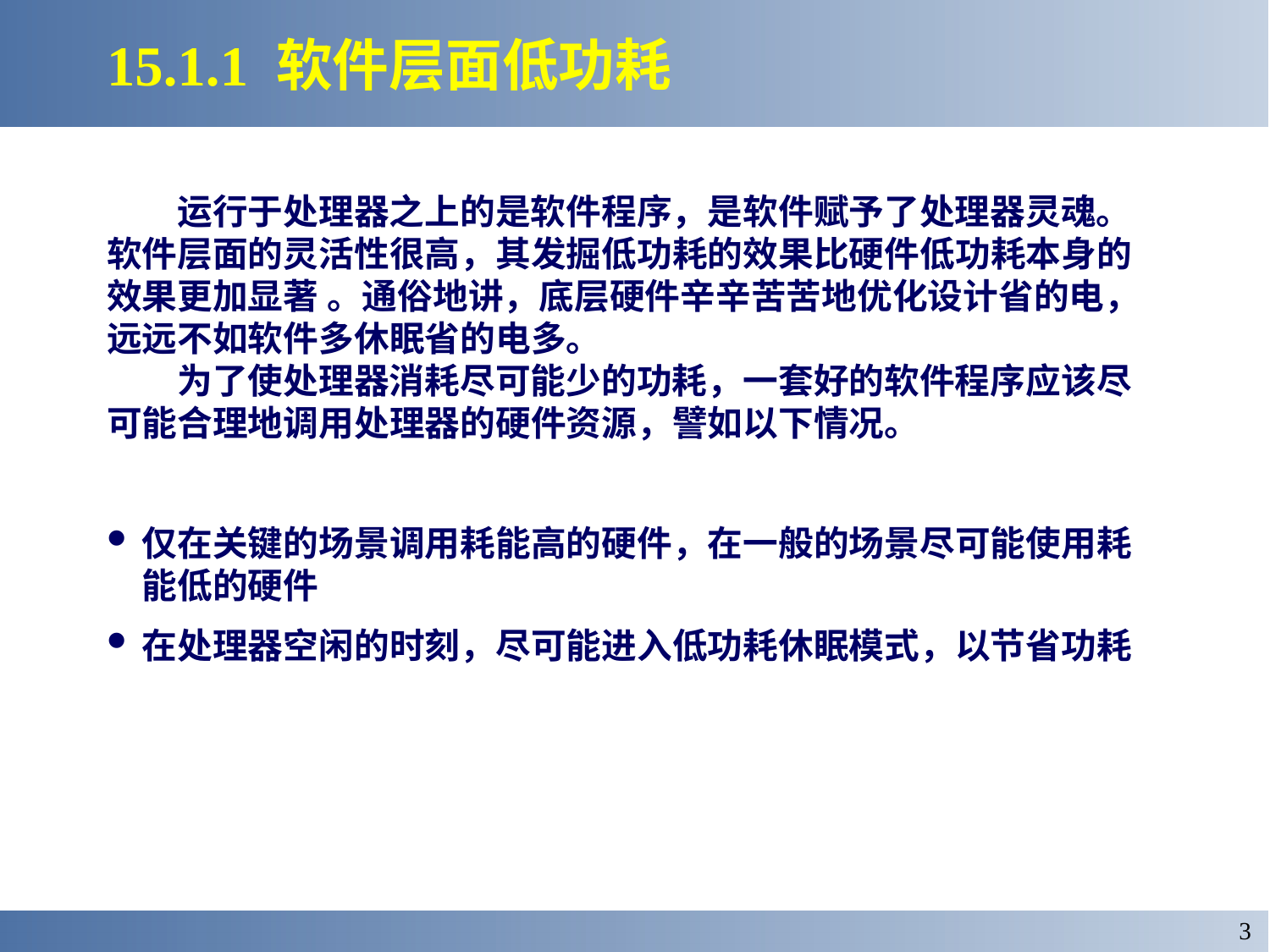

# 15.1.1 软件层面低功耗
运行于处理器之上的是软件程序，是软件赋予了处理器灵魂。软件层面的灵活性很高，其发掘低功耗的效果比硬件低功耗本身的效果更加显著 。通俗地讲，底层硬件辛辛苦苦地优化设计省的电，远远不如软件多休眠省的电多。
为了使处理器消耗尽可能少的功耗，一套好的软件程序应该尽可能合理地调用处理器的硬件资源，譬如以下情况。

仅在关键的场景调用耗能高的硬件，在一般的场景尽可能使用耗能低的硬件
在处理器空闲的时刻，尽可能进入低功耗休眠模式，以节省功耗